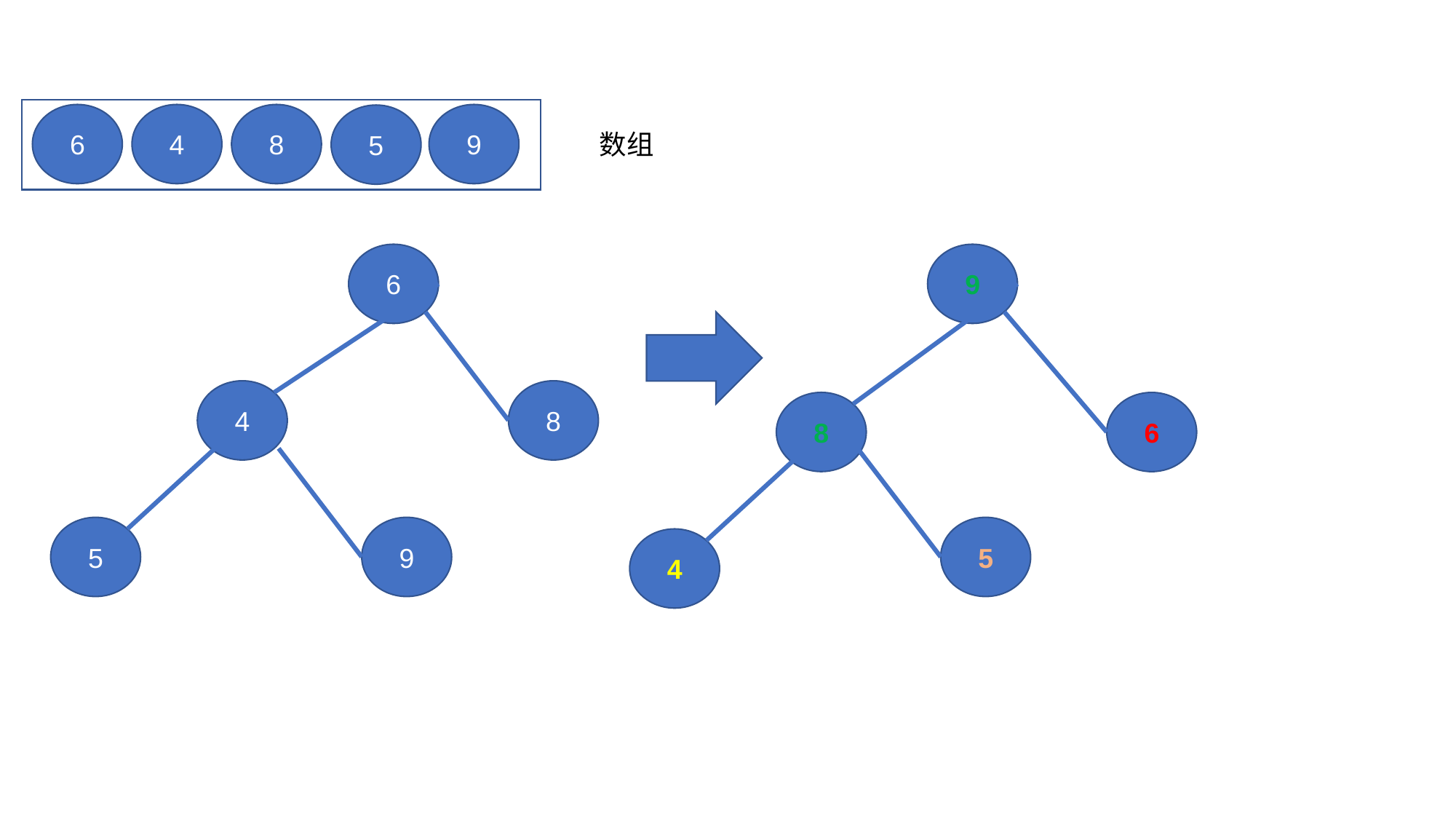

4
8
9
6
5
数组
6
9

4
8
8
6
5
9
5
4